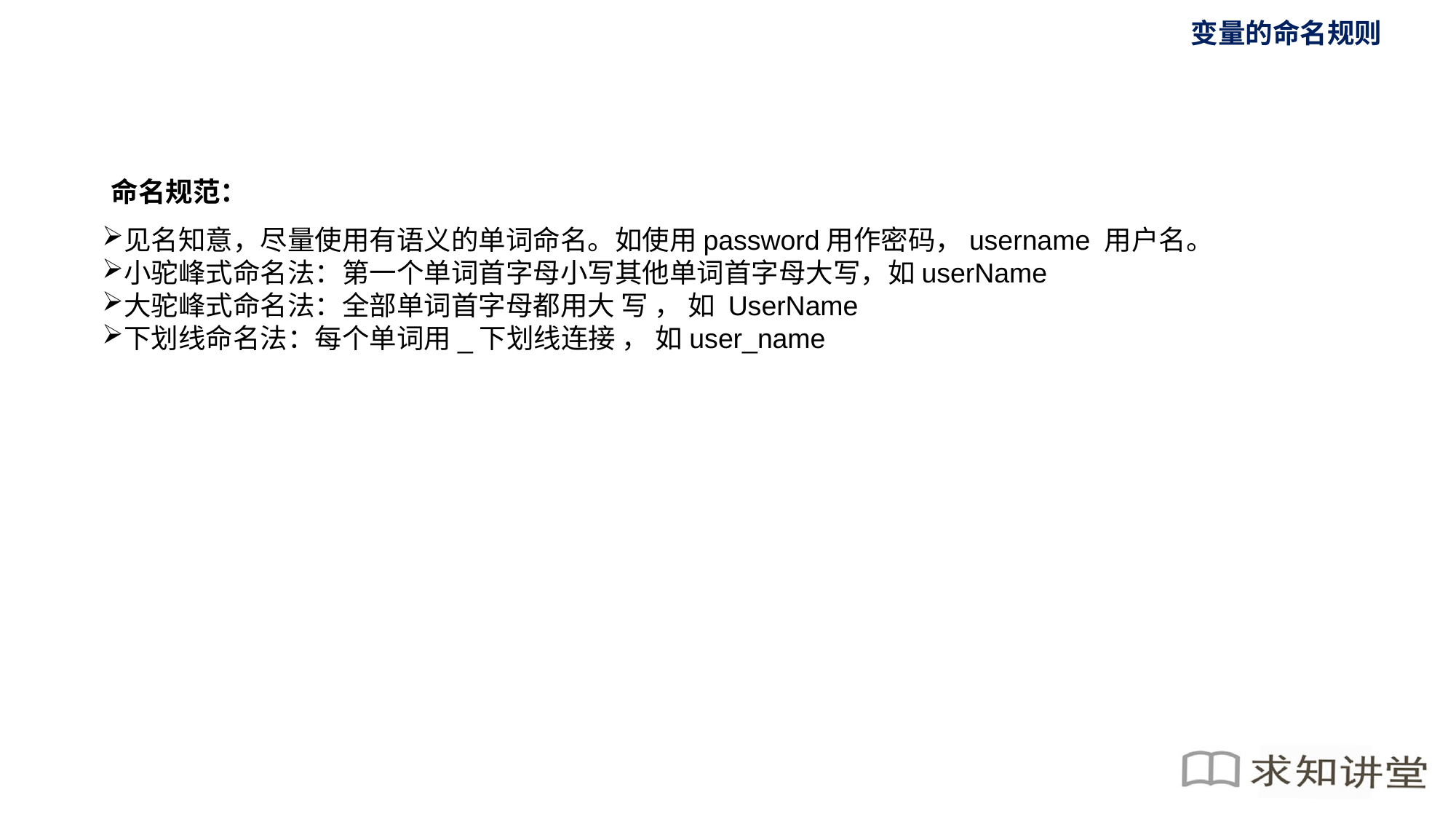

变量的命名规则
命名规范：
见名知意，尽量使用有语义的单词命名。如使用password用作密码，username 用户名。
小驼峰式命名法：第一个单词首字母小写其他单词首字母大写，如userName
大驼峰式命名法：全部单词首字母都用大 写 ， 如 UserName
下划线命名法：每个单词用_下划线连接 ， 如user_name